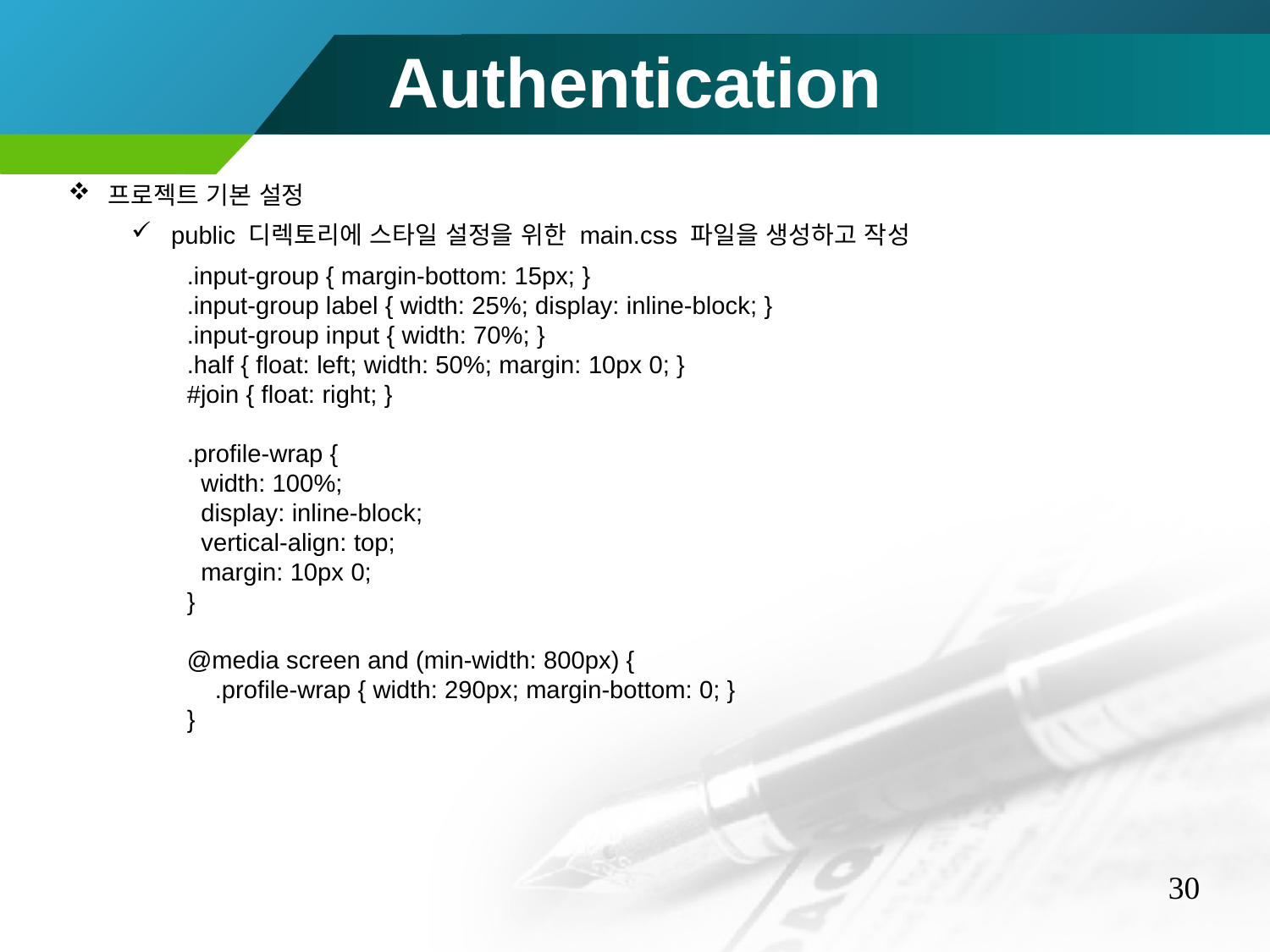

Authentication
프로젝트 기본 설정
public 디렉토리에 스타일 설정을 위한 main.css 파일을 생성하고 작성
.input-group { margin-bottom: 15px; }
.input-group label { width: 25%; display: inline-block; }
.input-group input { width: 70%; }
.half { float: left; width: 50%; margin: 10px 0; }
#join { float: right; }

.profile-wrap {
  width: 100%;
  display: inline-block;
  vertical-align: top;
  margin: 10px 0;
}

@media screen and (min-width: 800px) {
    .profile-wrap { width: 290px; margin-bottom: 0; }
}
30